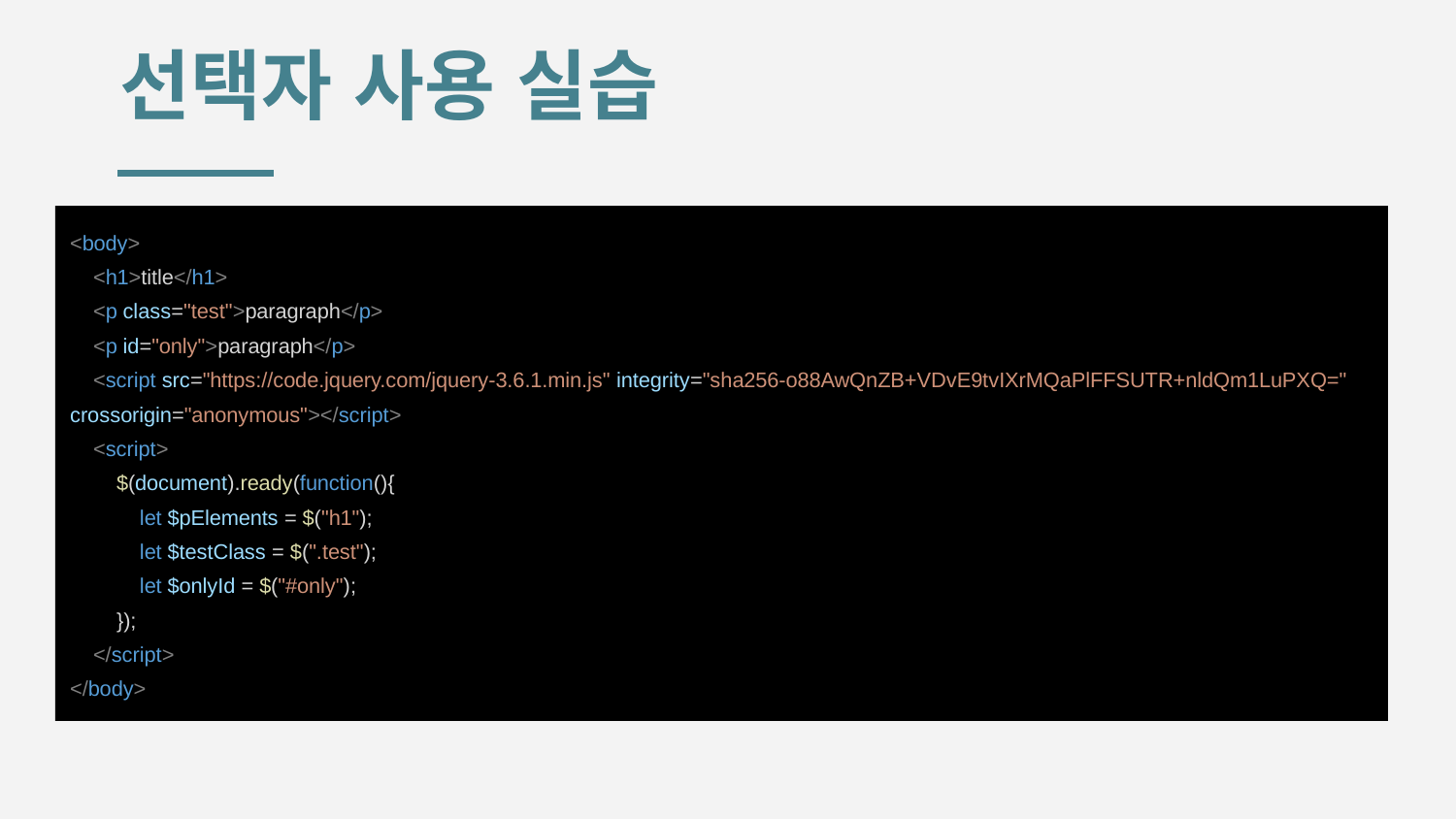

# 선택자 사용 실습
<body>
    <h1>title</h1>
    <p class="test">paragraph</p>
    <p id="only">paragraph</p>
    <script src="https://code.jquery.com/jquery-3.6.1.min.js" integrity="sha256-o88AwQnZB+VDvE9tvIXrMQaPlFFSUTR+nldQm1LuPXQ=" crossorigin="anonymous"></script>
    <script>
        $(document).ready(function(){
            let $pElements = $("h1");
            let $testClass = $(".test");
            let $onlyId = $("#only");
        });
    </script>
</body>